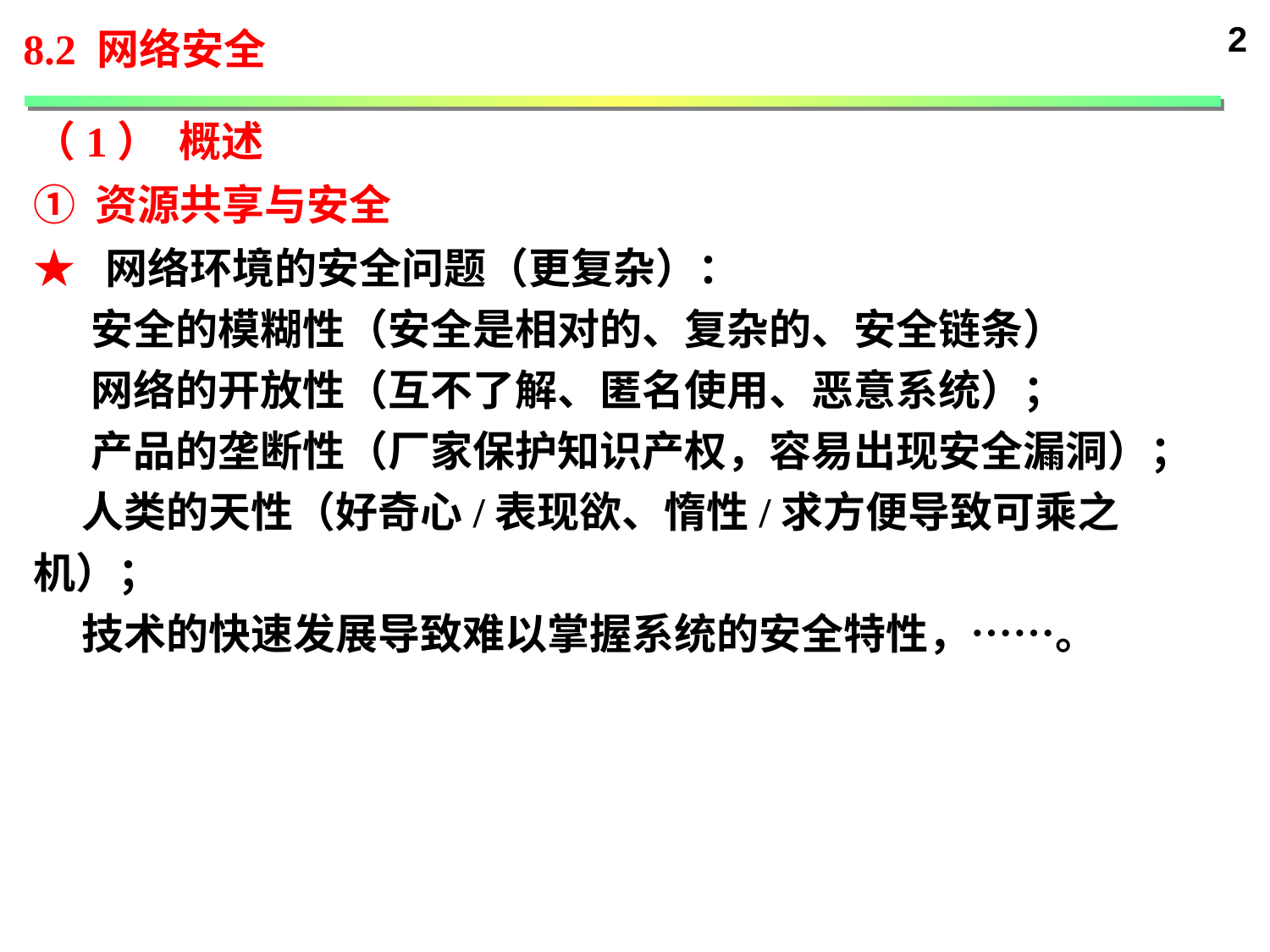

2
8.2 网络安全

（1）  概述
① 资源共享与安全
★  网络环境的安全问题（更复杂）：
     安全的模糊性（安全是相对的、复杂的、安全链条）
     网络的开放性（互不了解、匿名使用、恶意系统）；
     产品的垄断性（厂家保护知识产权，容易出现安全漏洞）；
    人类的天性（好奇心/表现欲、惰性/求方便导致可乘之机）；
    技术的快速发展导致难以掌握系统的安全特性，……。